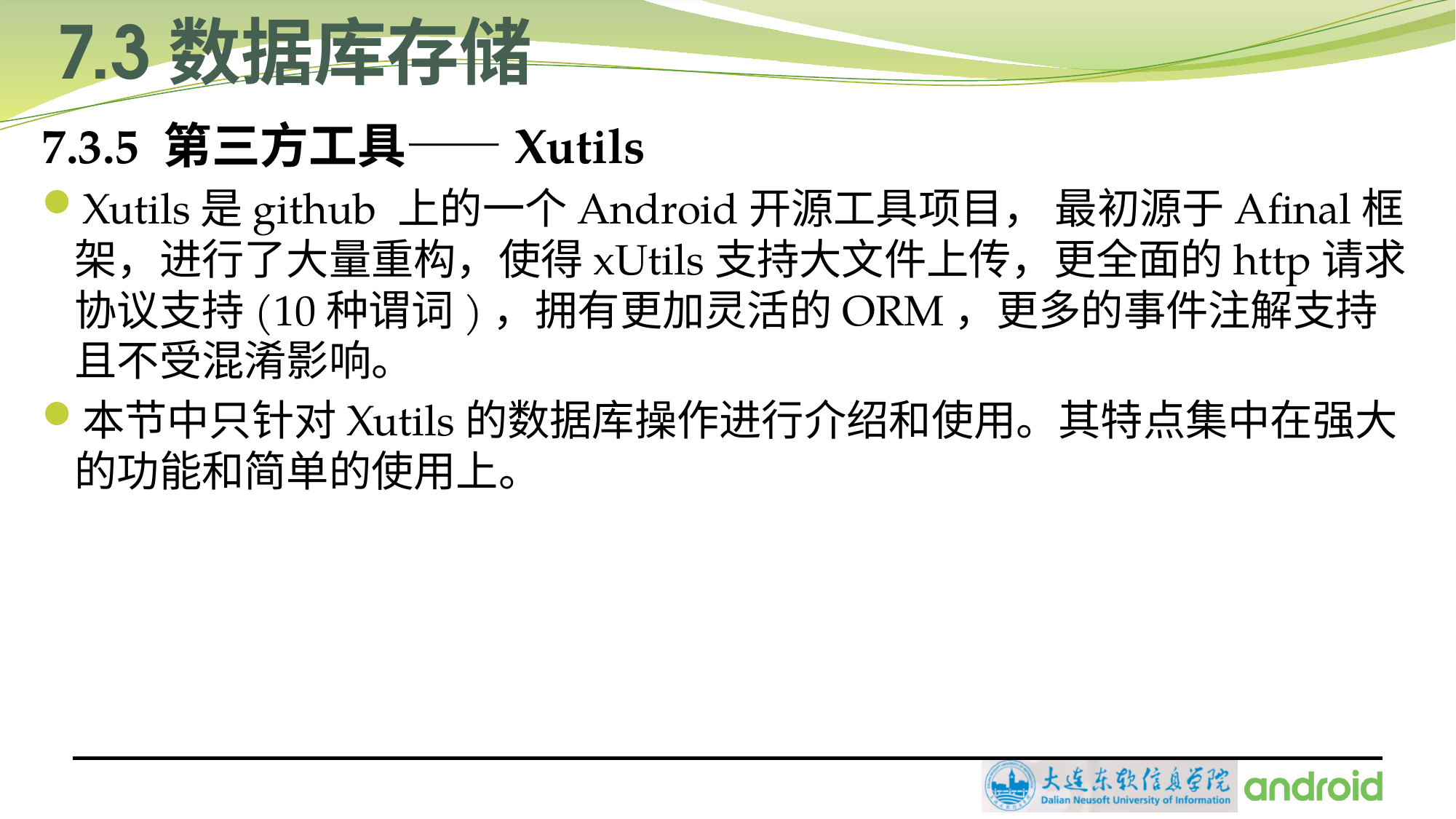

# 7.3数据库存储
7.3.5 第三方工具——Xutils
Xutils是github 上的一个Android开源工具项目， 最初源于Afinal框架，进行了大量重构，使得xUtils支持大文件上传，更全面的http请求协议支持(10种谓词)，拥有更加灵活的ORM，更多的事件注解支持且不受混淆影响。
本节中只针对Xutils的数据库操作进行介绍和使用。其特点集中在强大的功能和简单的使用上。